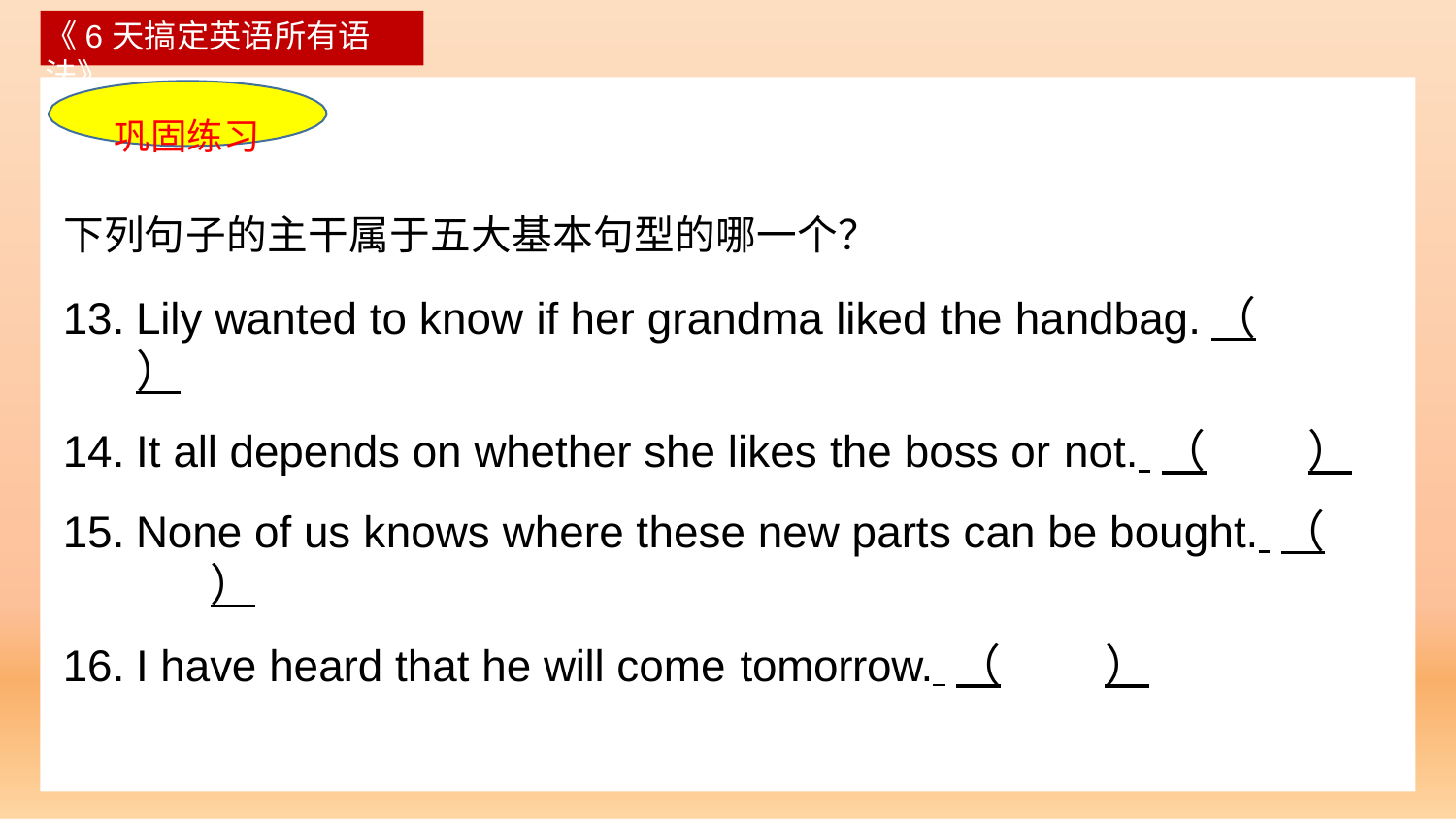

《6天搞定英语所有语法》

巩固练习

下列句子的主干属于五大基本句型的哪一个？
Lily wanted to know if her grandma liked the handbag.（	）
It all depends on whether she likes the boss or not. （	）
None of us knows where these new parts can be bought. （	）
I have heard that he will come tomorrow. （	）